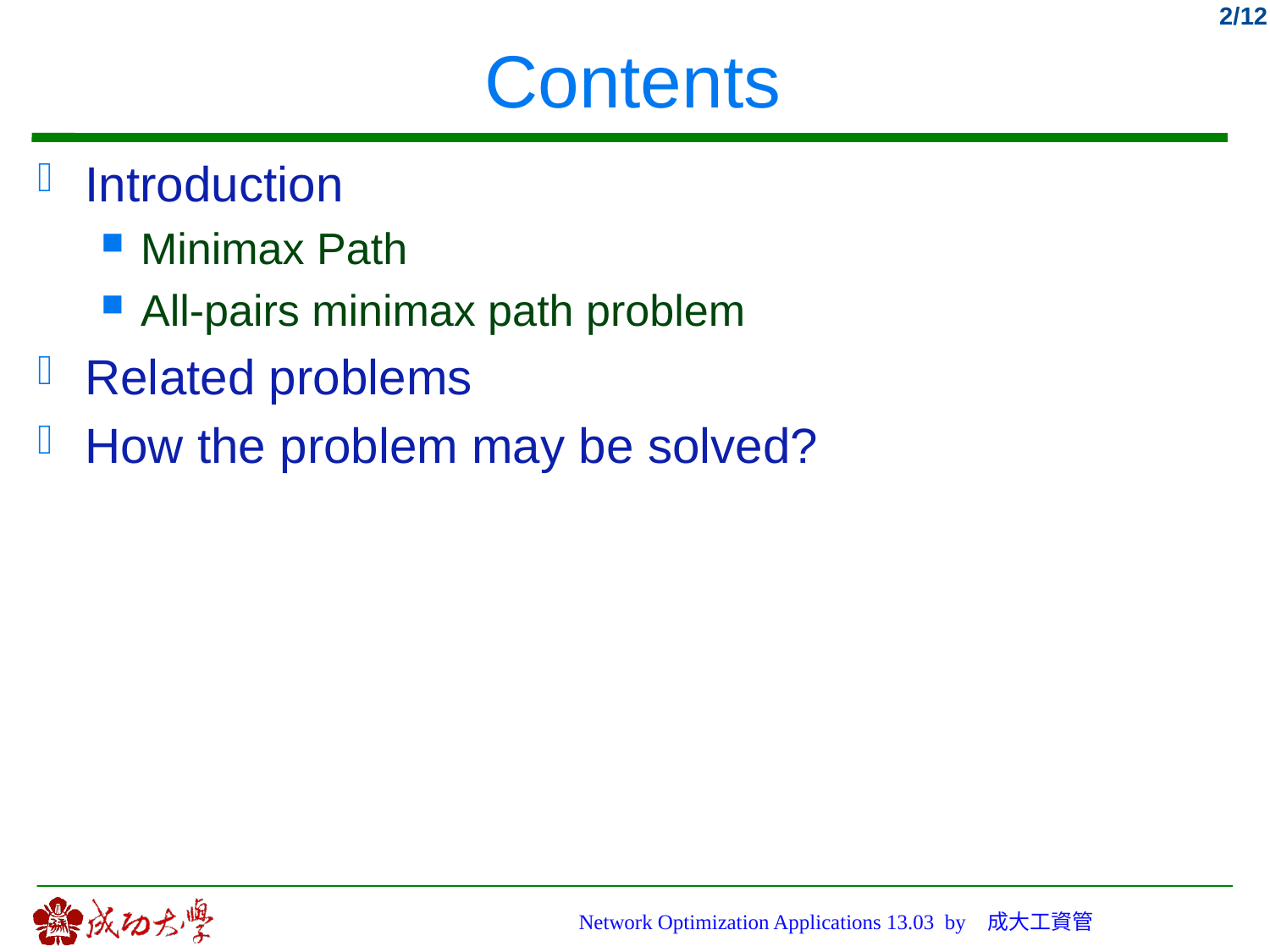

# Contents
Introduction
Minimax Path
All-pairs minimax path problem
Related problems
How the problem may be solved?
Network Optimization Applications 13.03  by   成大工資管